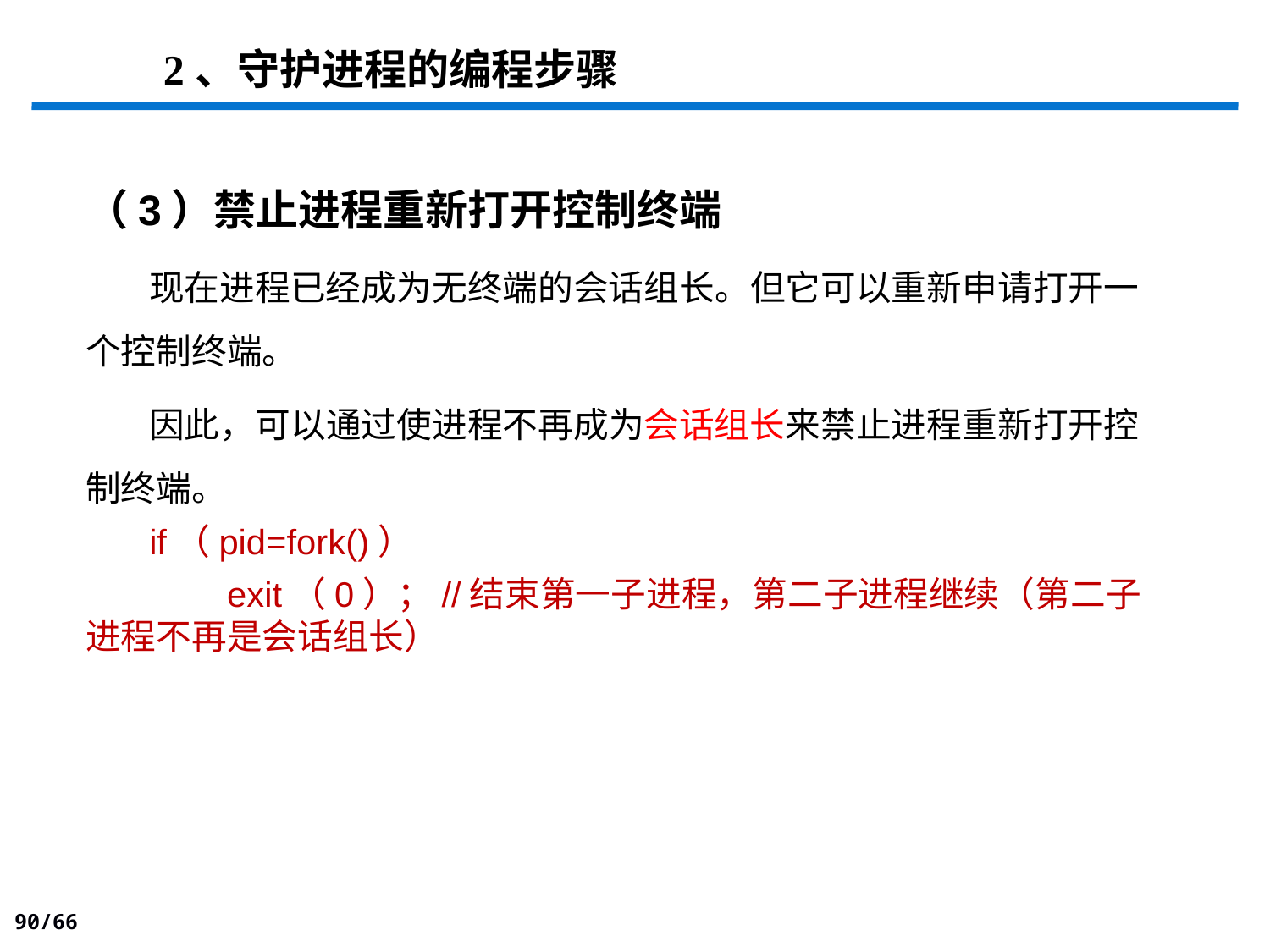

2、守护进程的编程步骤
（3）禁止进程重新打开控制终端
现在进程已经成为无终端的会话组长。但它可以重新申请打开一个控制终端。
因此，可以通过使进程不再成为会话组长来禁止进程重新打开控制终端。
if（pid=fork()）
        exit（0）；//结束第一子进程，第二子进程继续（第二子进程不再是会话组长）